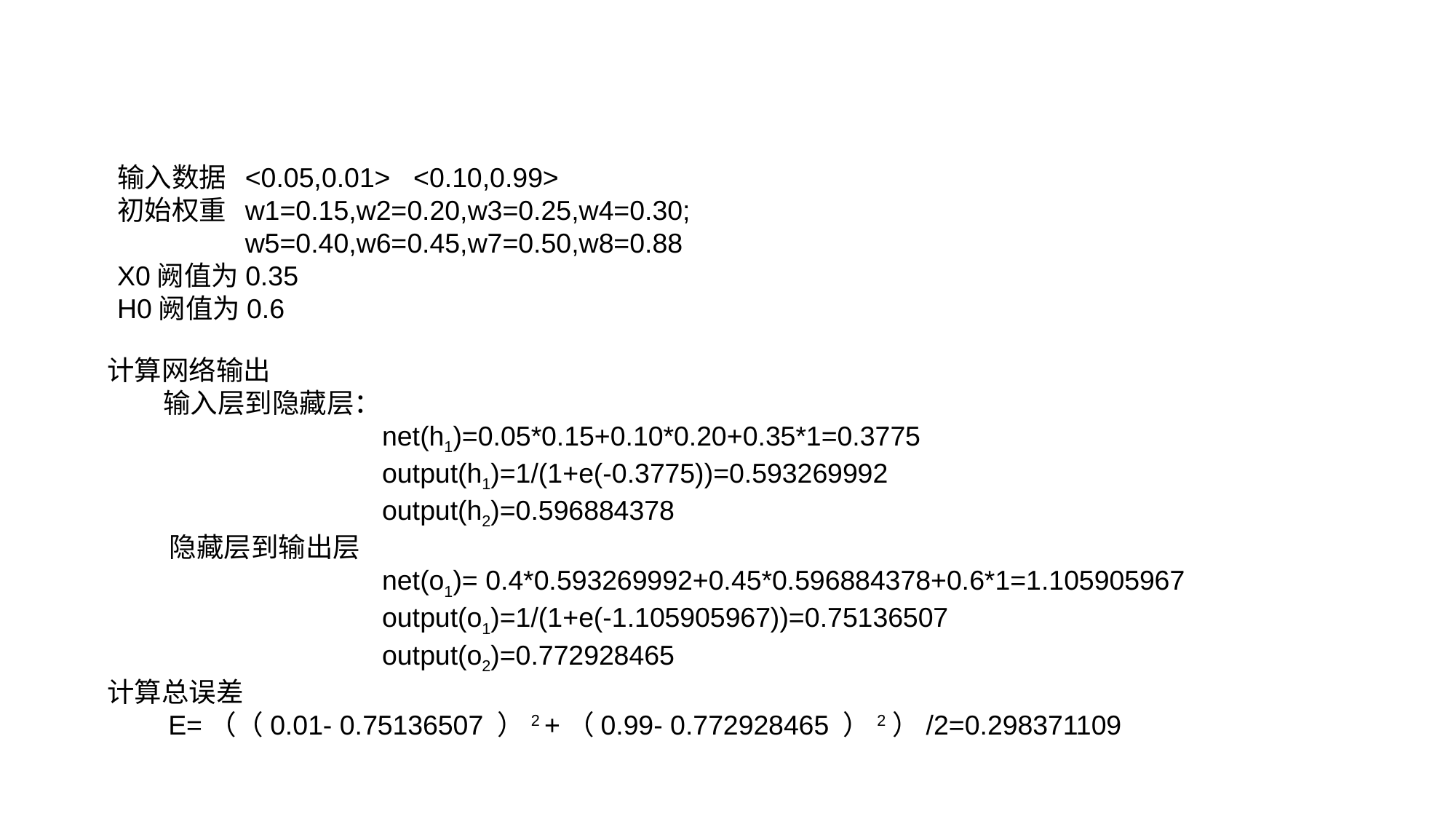

输入数据  <0.05,0.01>   <0.10,0.99>
初始权重  w1=0.15,w2=0.20,w3=0.25,w4=0.30;
　　　　  w5=0.40,w6=0.45,w7=0.50,w8=0.88
X0阙值为0.35
H0阙值为0.6
计算网络输出
        输入层到隐藏层：
                                    net(h1)=0.05*0.15+0.10*0.20+0.35*1=0.3775
                                    output(h1)=1/(1+e(-0.3775))=0.593269992
                                    output(h2)=0.596884378
         隐藏层到输出层
                                    net(o1)= 0.4*0.593269992+0.45*0.596884378+0.6*1=1.105905967
                                    output(o1)=1/(1+e(-1.105905967))=0.75136507
                                    output(o2)=0.772928465
计算总误差
        E=（（0.01- 0.75136507 ）2 +（0.99- 0.772928465 ）2）/2=0.298371109